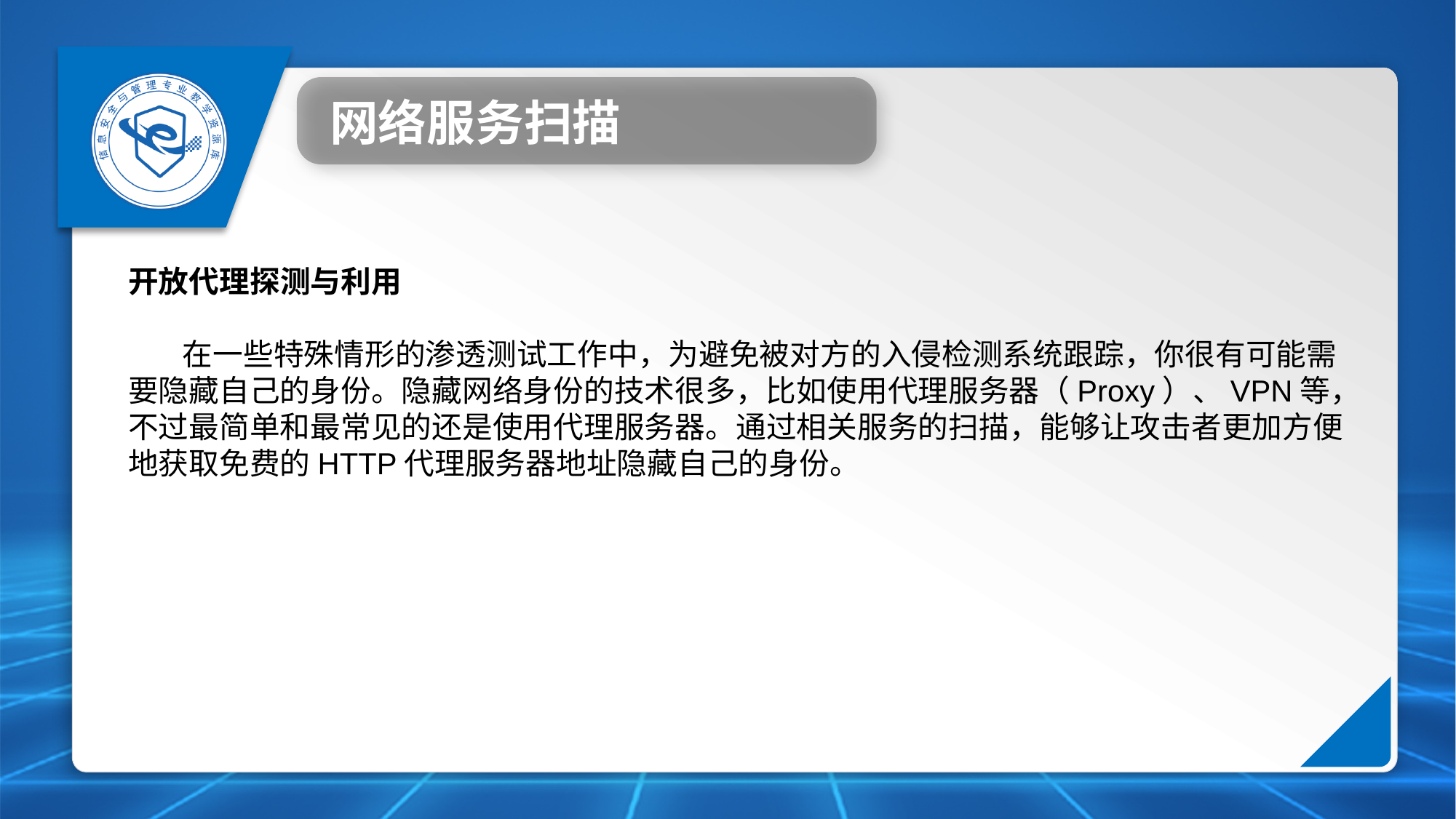

网络服务扫描
开放代理探测与利用

       在一些特殊情形的渗透测试工作中，为避免被对方的入侵检测系统跟踪，你很有可能需要隐藏自己的身份。隐藏网络身份的技术很多，比如使用代理服务器（Proxy）、VPN等，不过最简单和最常见的还是使用代理服务器。通过相关服务的扫描，能够让攻击者更加方便地获取免费的HTTP代理服务器地址隐藏自己的身份。